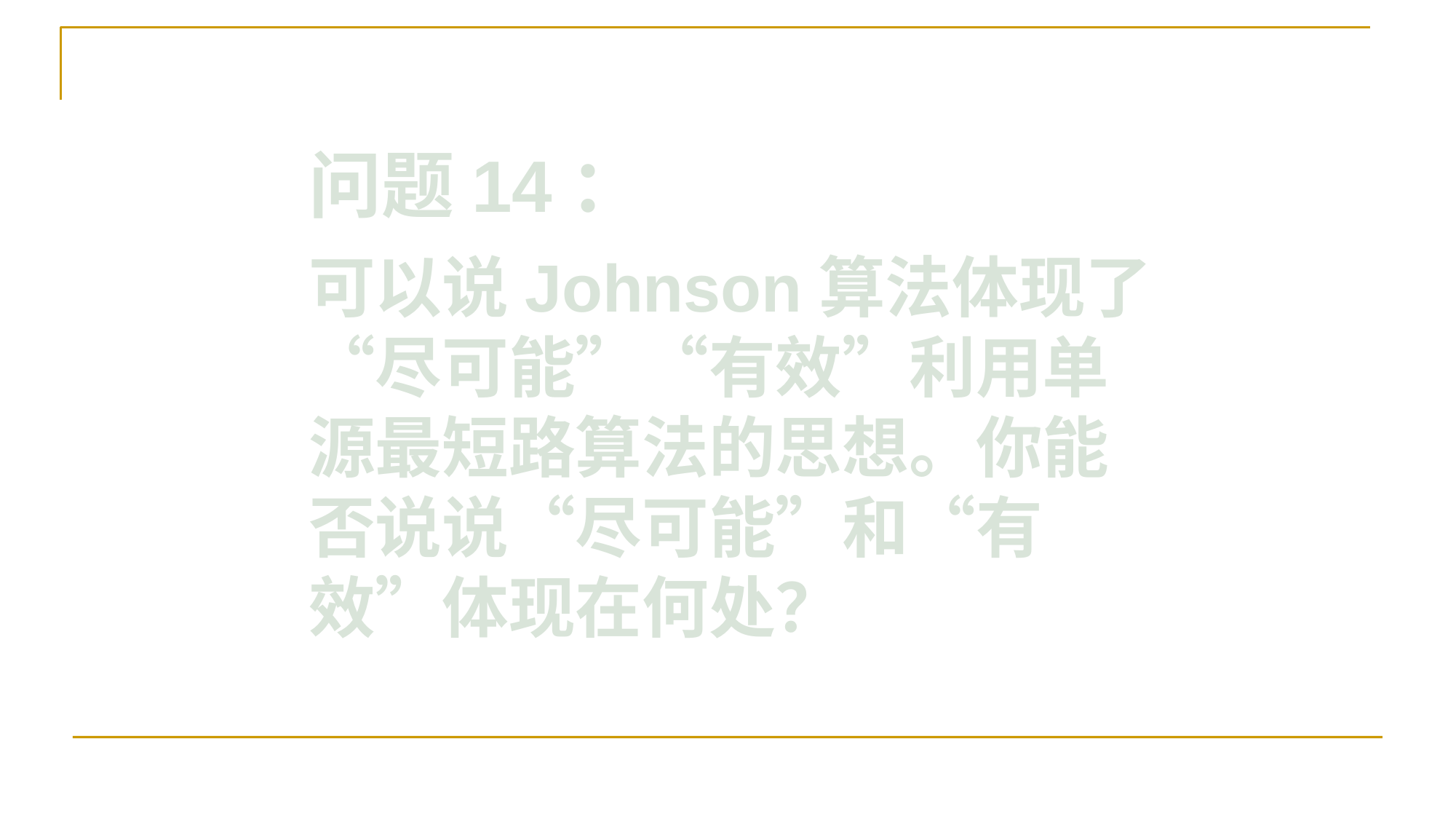

问题14：
可以说Johnson算法体现了“尽可能”“有效”利用单源最短路算法的思想。你能否说说“尽可能”和“有效”体现在何处？